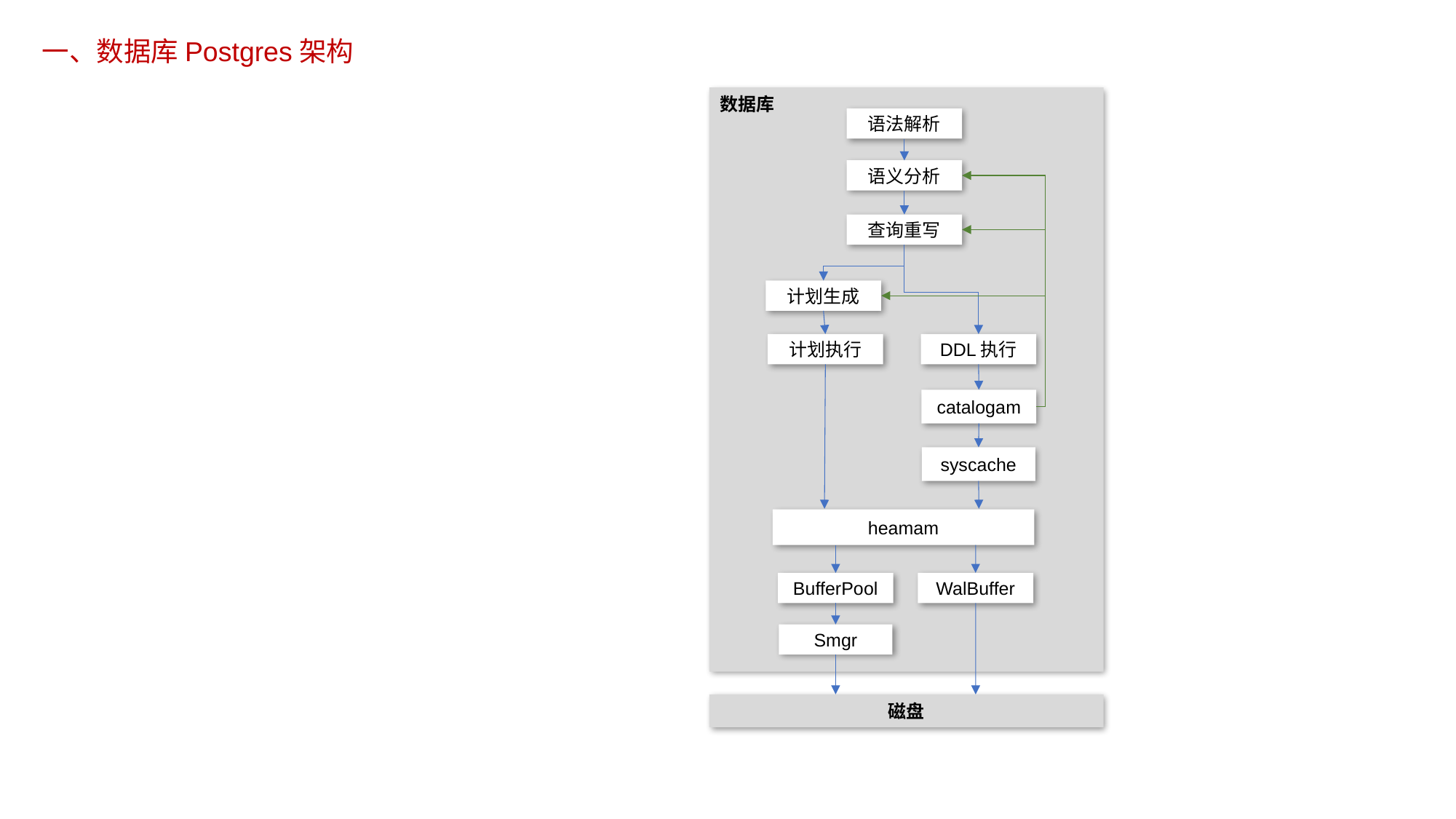

一、数据库Postgres架构
数据库
语法解析
语义分析
查询重写
计划生成
计划执行
DDL执行
catalogam
syscache
heamam
BufferPool
WalBuffer
Smgr
磁盘